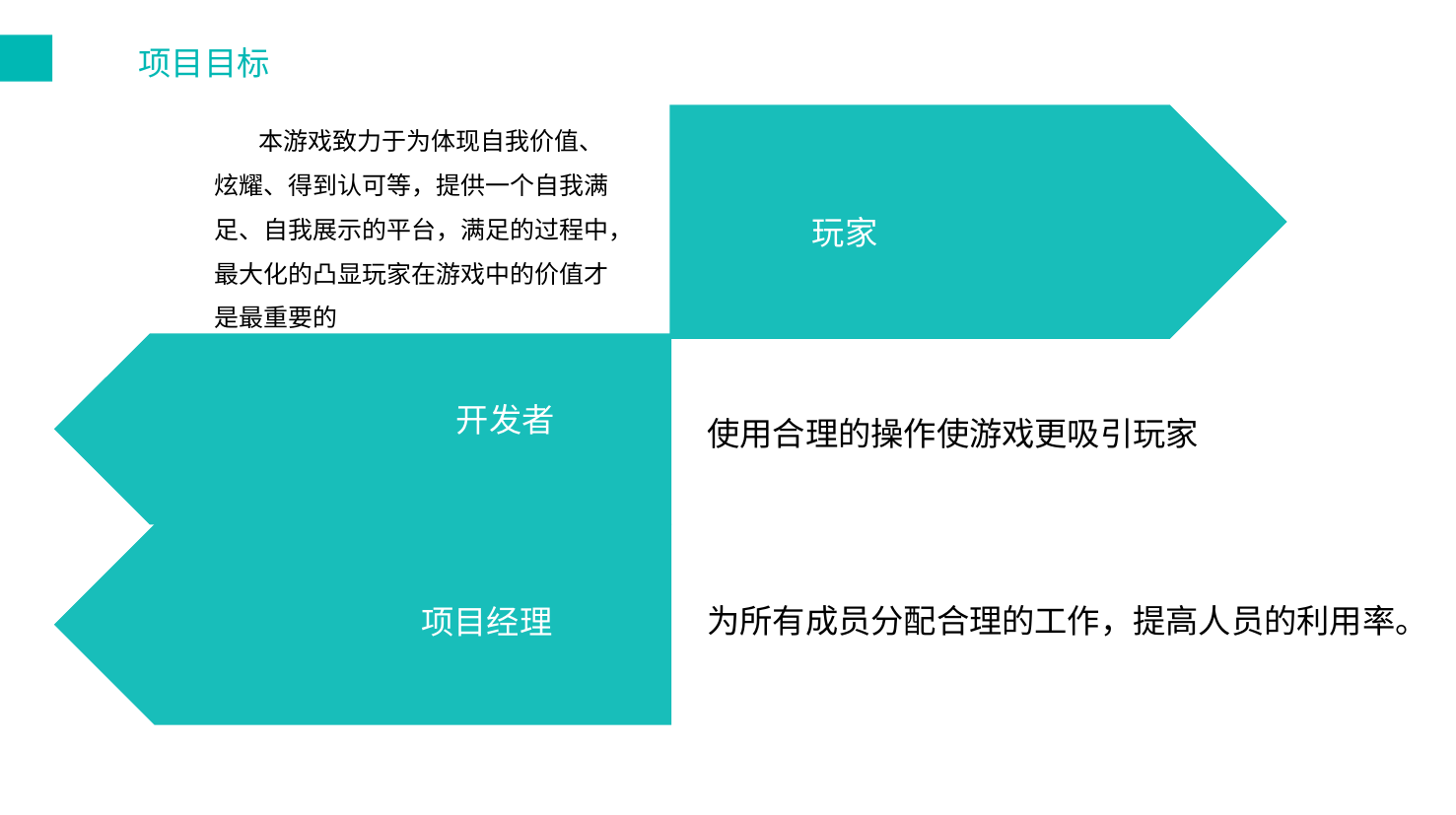

项目目标
       本游戏致力于为体现自我价值、炫耀、得到认可等，提供一个自我满足、自我展示的平台，满足的过程中，最大化的凸显玩家在游戏中的价值才是最重要的

玩家

使用合理的操作使游戏更吸引玩家
开发者

为所有成员分配合理的工作，提高人员的利用率。
项目经理
对比三：640万